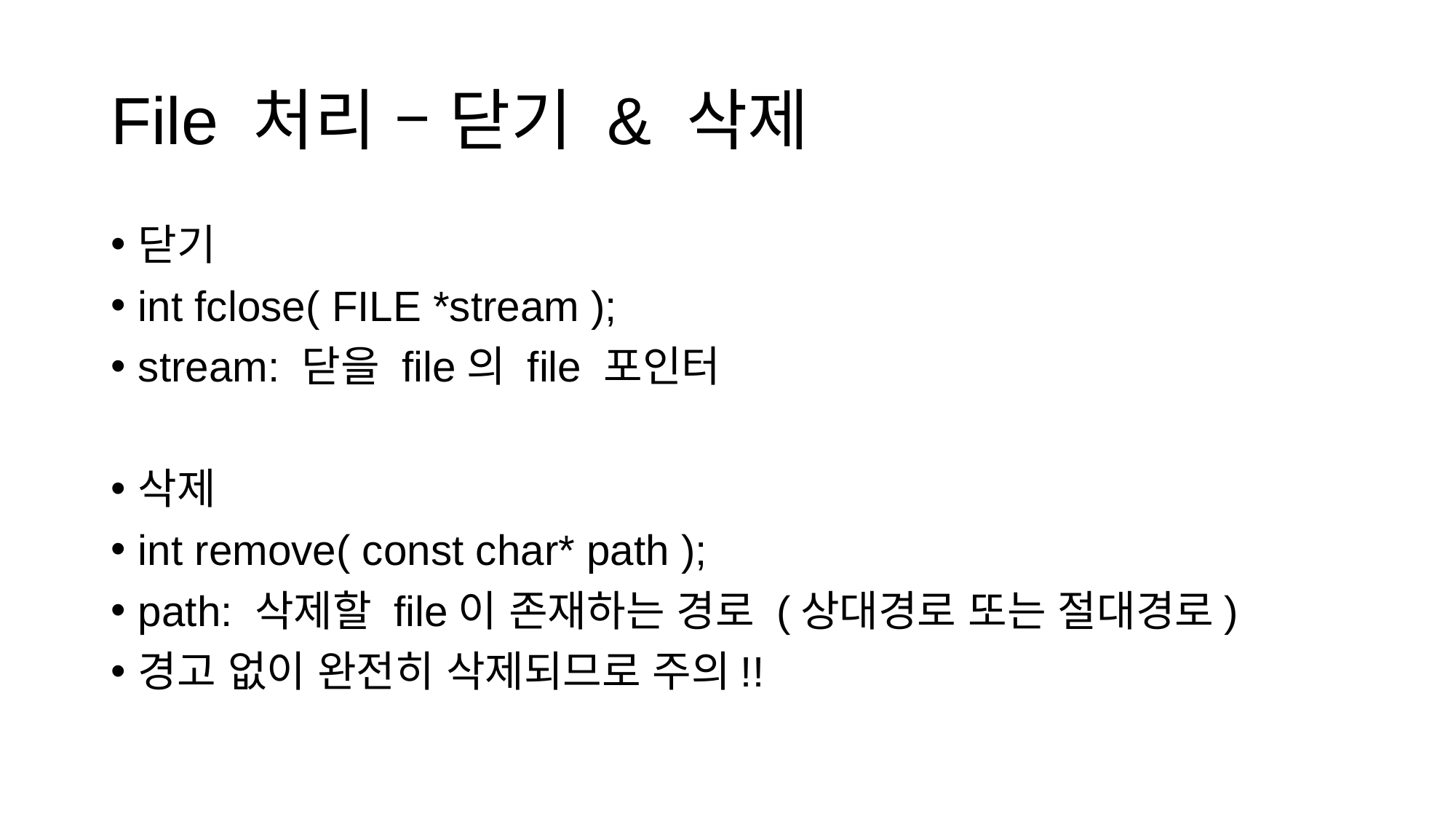

# File 처리 – 닫기 & 삭제
닫기
int fclose( FILE *stream );
stream: 닫을 file의 file 포인터

삭제
int remove( const char* path );
path: 삭제할 file이 존재하는 경로 (상대경로 또는 절대경로)
경고 없이 완전히 삭제되므로 주의!!